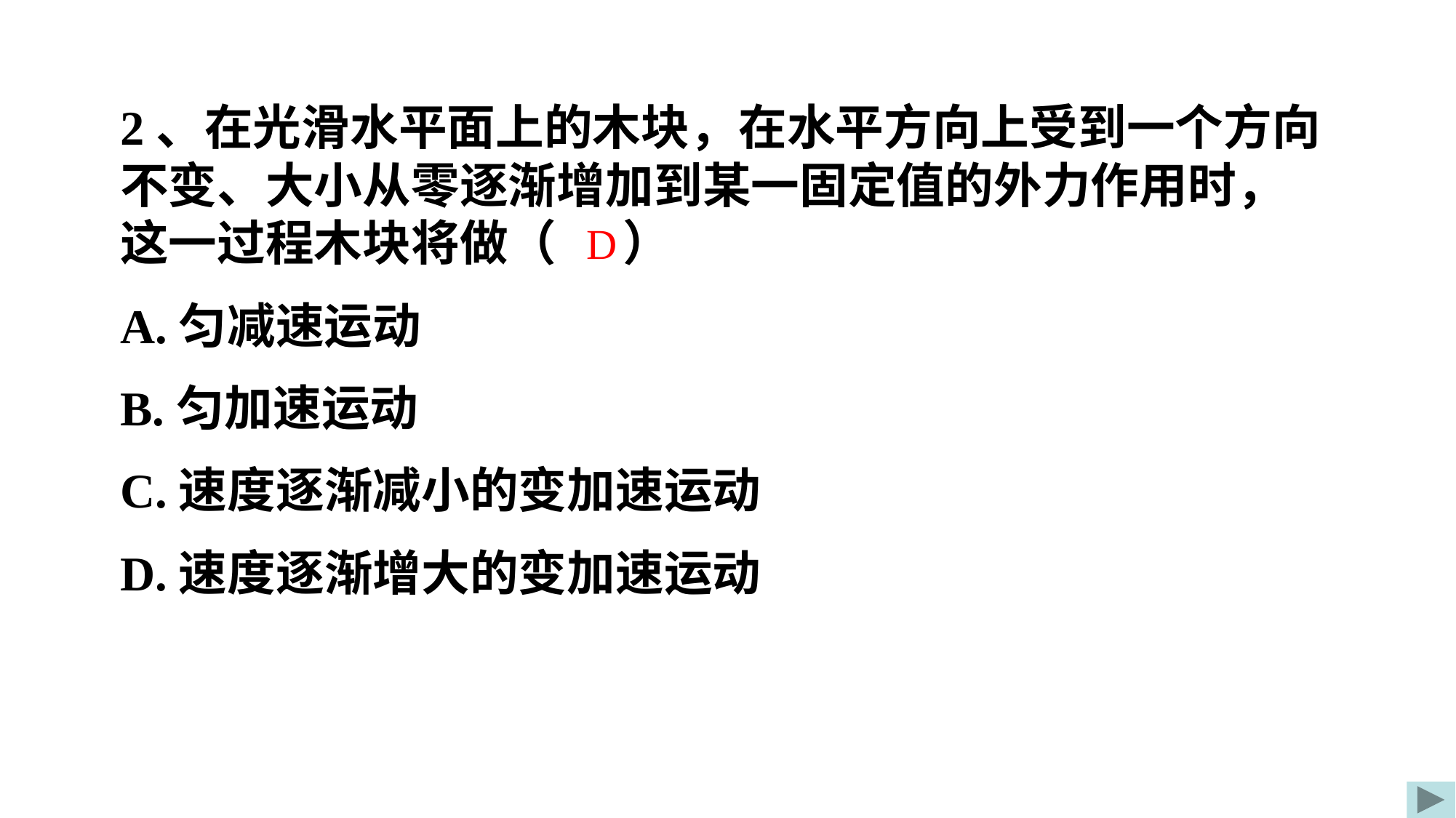

2、在光滑水平面上的木块，在水平方向上受到一个方向不变、大小从零逐渐增加到某一固定值的外力作用时，这一过程木块将做（      ）
A.匀减速运动
B.匀加速运动
C.速度逐渐减小的变加速运动
D.速度逐渐增大的变加速运动
D